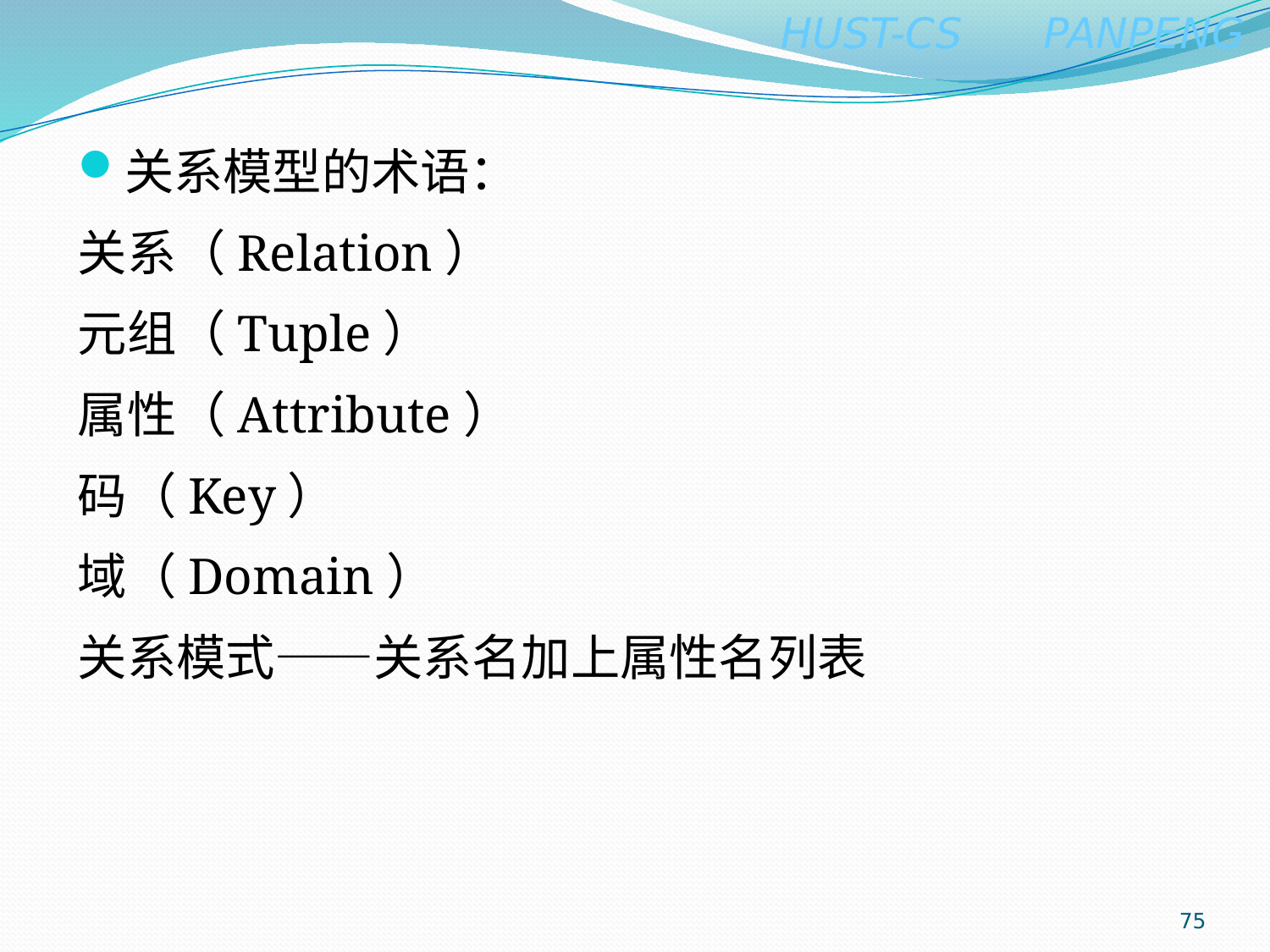

关系模型的术语：
关系（Relation）
元组（Tuple）
属性（Attribute）
码（Key）
域（Domain）
关系模式——关系名加上属性名列表
75